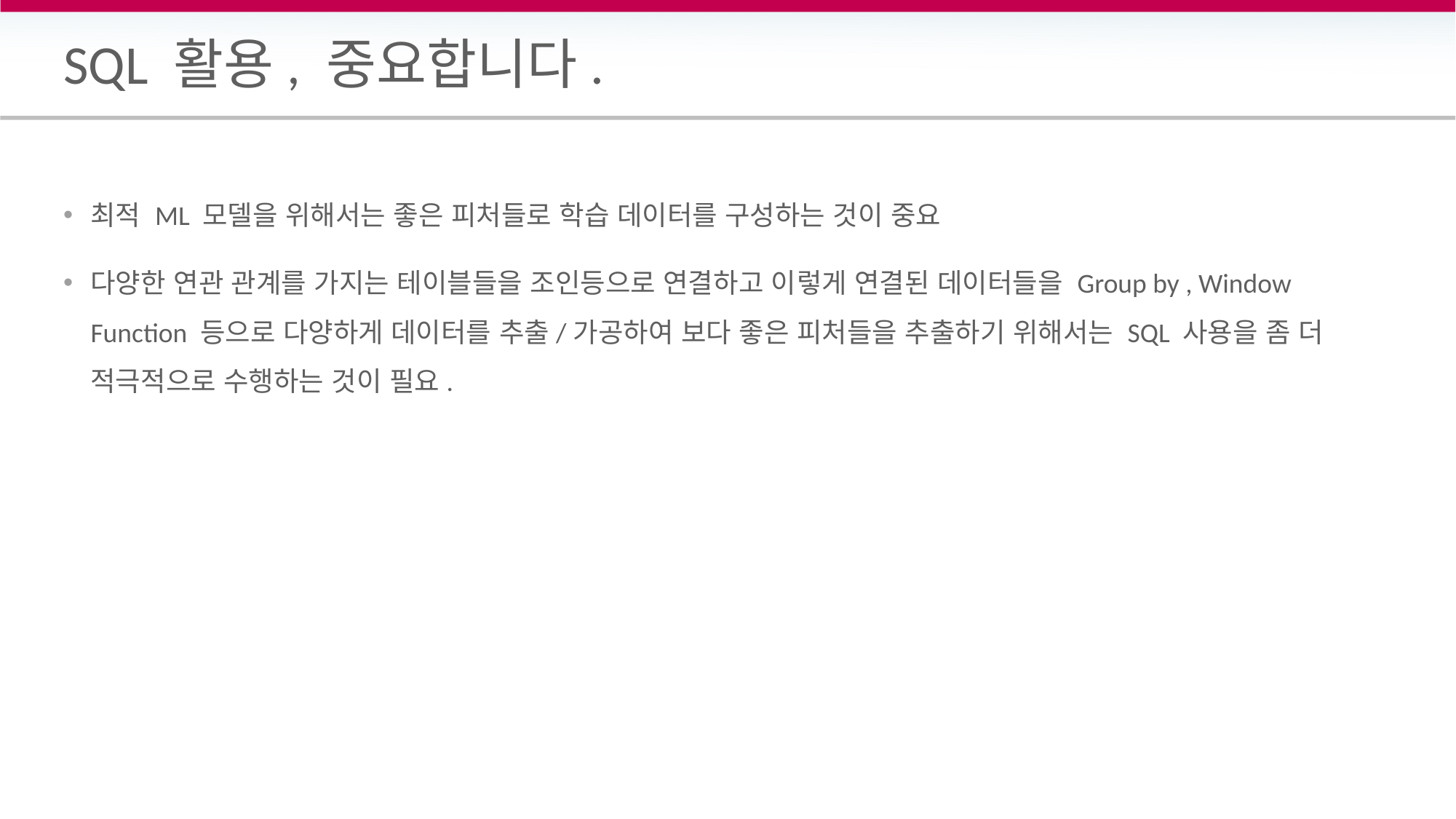

# SQL 활용, 중요합니다.
최적 ML 모델을 위해서는 좋은 피처들로 학습 데이터를 구성하는 것이 중요
다양한 연관 관계를 가지는 테이블들을 조인등으로 연결하고 이렇게 연결된 데이터들을 Group by , Window Function 등으로 다양하게 데이터를 추출/가공하여 보다 좋은 피처들을 추출하기 위해서는 SQL 사용을 좀 더 적극적으로 수행하는 것이 필요.